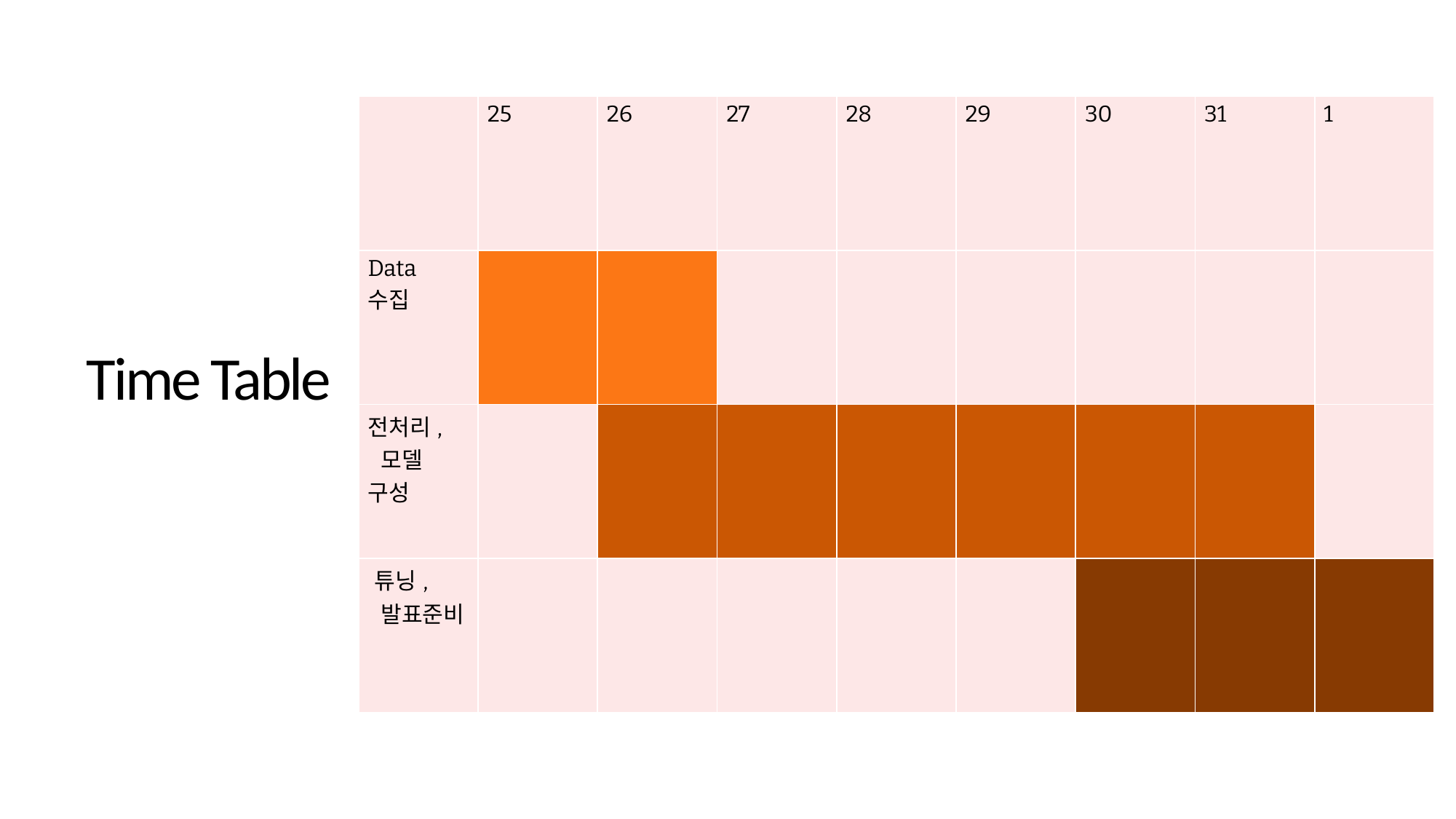

| ​ | 25​ | 26​ | 27​ | 28​ | 29​ | 30​ | 31​ | 1​ |
| --- | --- | --- | --- | --- | --- | --- | --- | --- |
| Data ​ 수집​ | ​ | ​ | ​ | ​ | ​ | ​ | ​ | ​ |
| 전처리, 모델 구성 | ​ | ​ | ​ | ​ | ​ | ​ | ​ | ​ |
| ​튜닝, 발표준비 | ​ | ​ | ​ | ​ | ​ | ​ | ​ | ​ |
Time Table